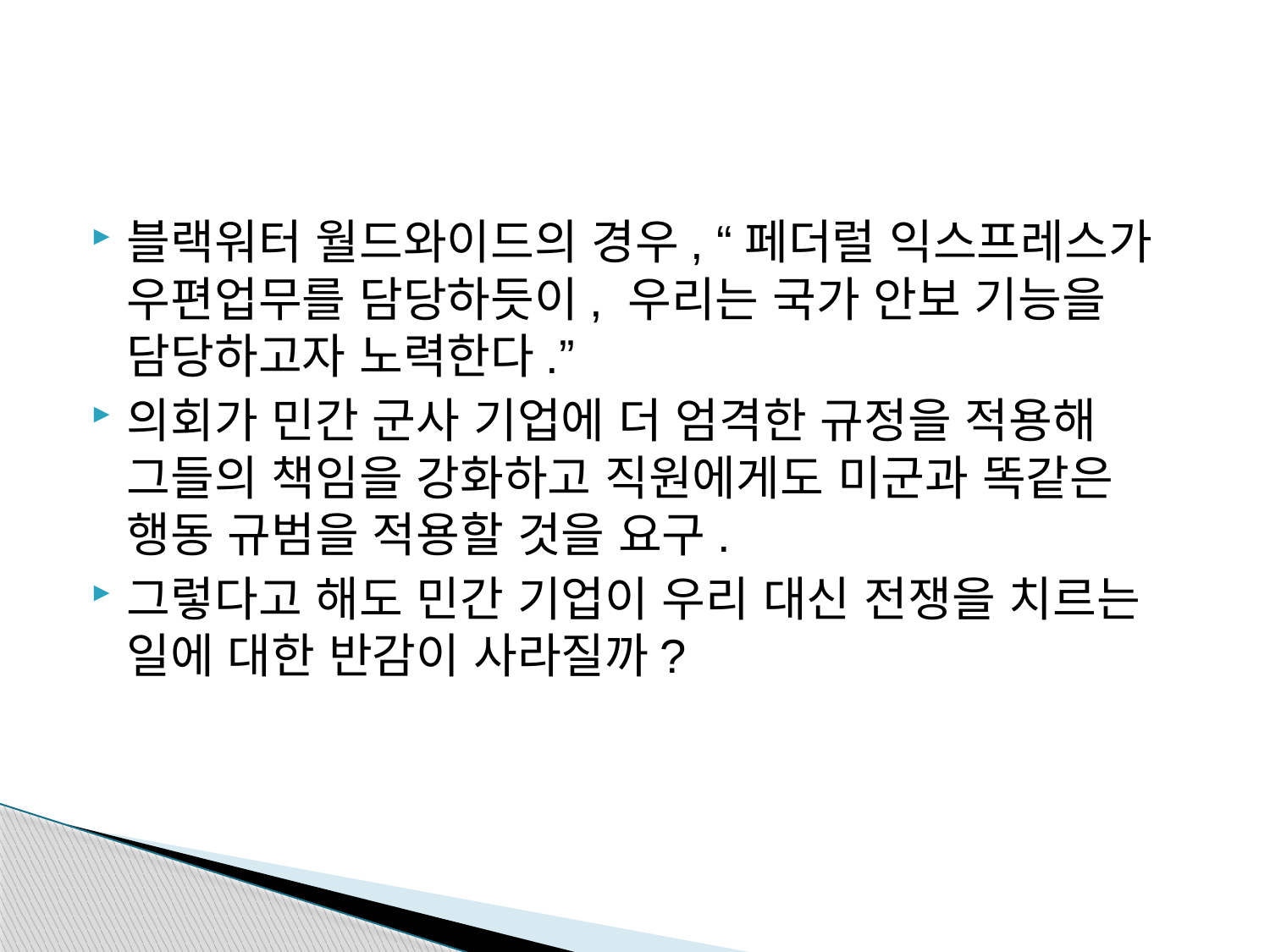

#
블랙워터 월드와이드의 경우, “페더럴 익스프레스가 우편업무를 담당하듯이, 우리는 국가 안보 기능을 담당하고자 노력한다.”
의회가 민간 군사 기업에 더 엄격한 규정을 적용해 그들의 책임을 강화하고 직원에게도 미군과 똑같은 행동 규범을 적용할 것을 요구.
그렇다고 해도 민간 기업이 우리 대신 전쟁을 치르는 일에 대한 반감이 사라질까?